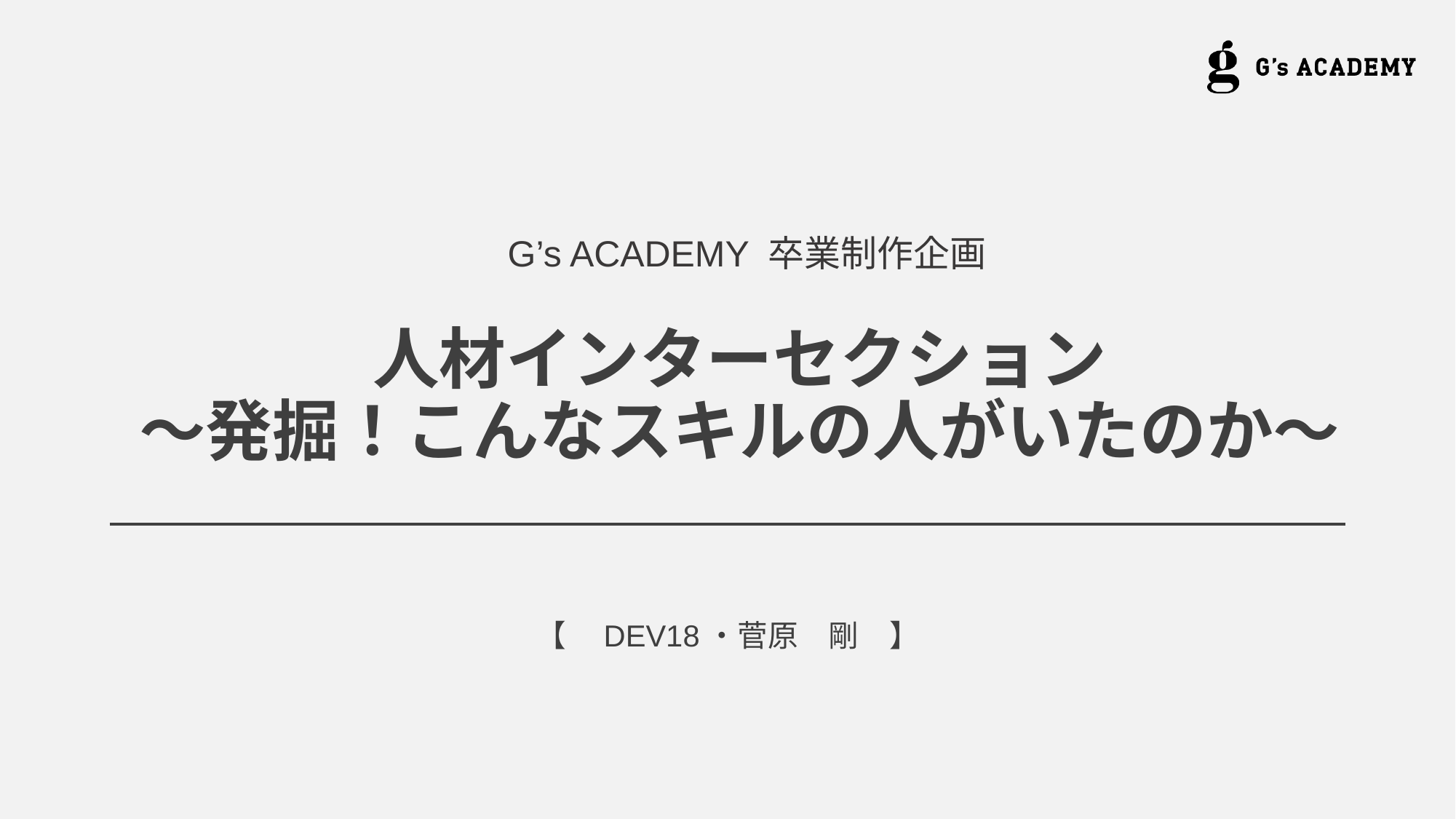

G’s ACADEMY 卒業制作企画
# 人材インターセクション ～発掘！こんなスキルの人がいたのか～
【　DEV18・菅原　剛　】